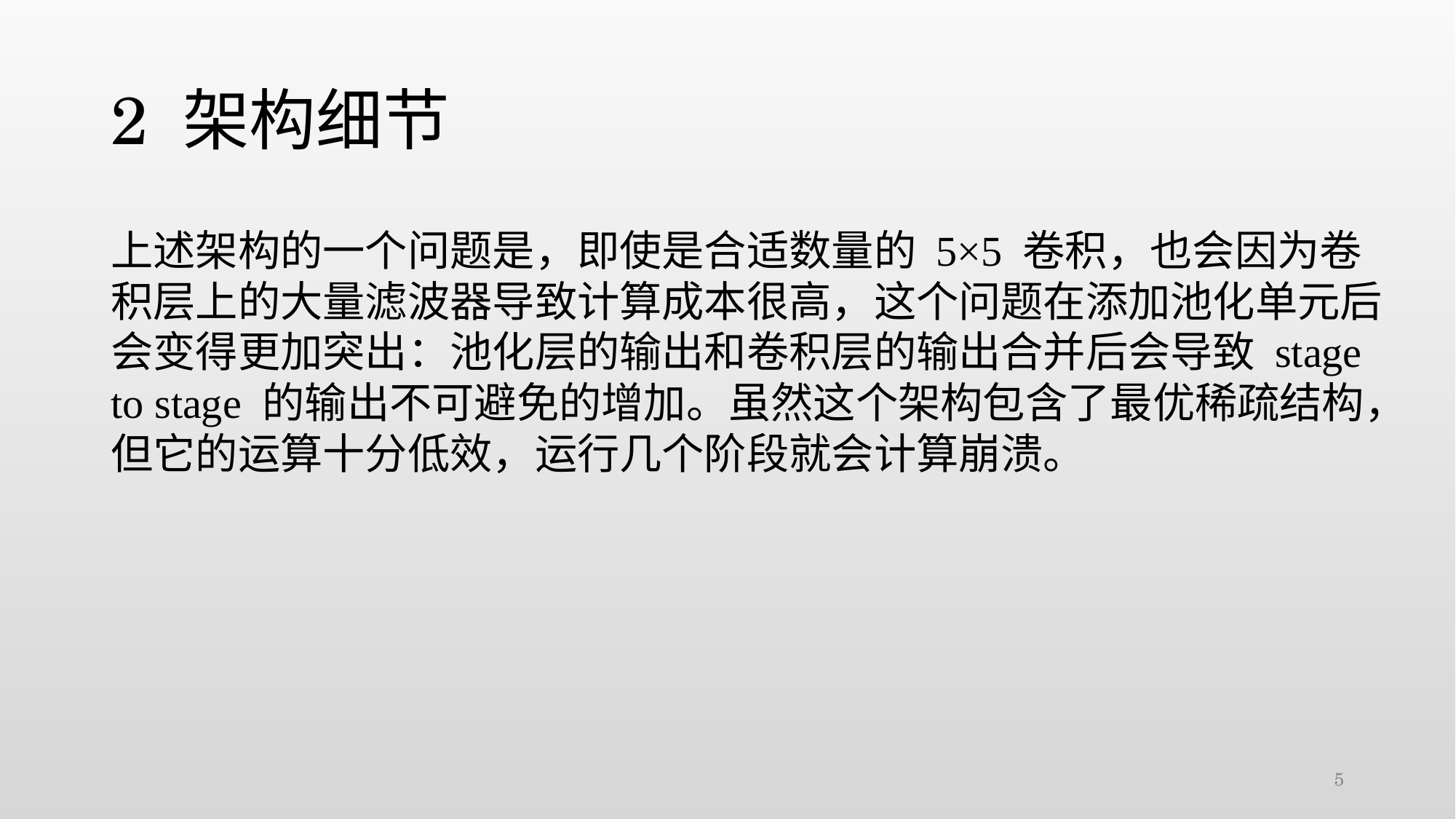

# 2 架构细节
上述架构的一个问题是，即使是合适数量的 5×5 卷积，也会因为卷积层上的大量滤波器导致计算成本很高，这个问题在添加池化单元后会变得更加突出：池化层的输出和卷积层的输出合并后会导致 stage to stage 的输出不可避免的增加。虽然这个架构包含了最优稀疏结构，但它的运算十分低效，运行几个阶段就会计算崩溃。
5